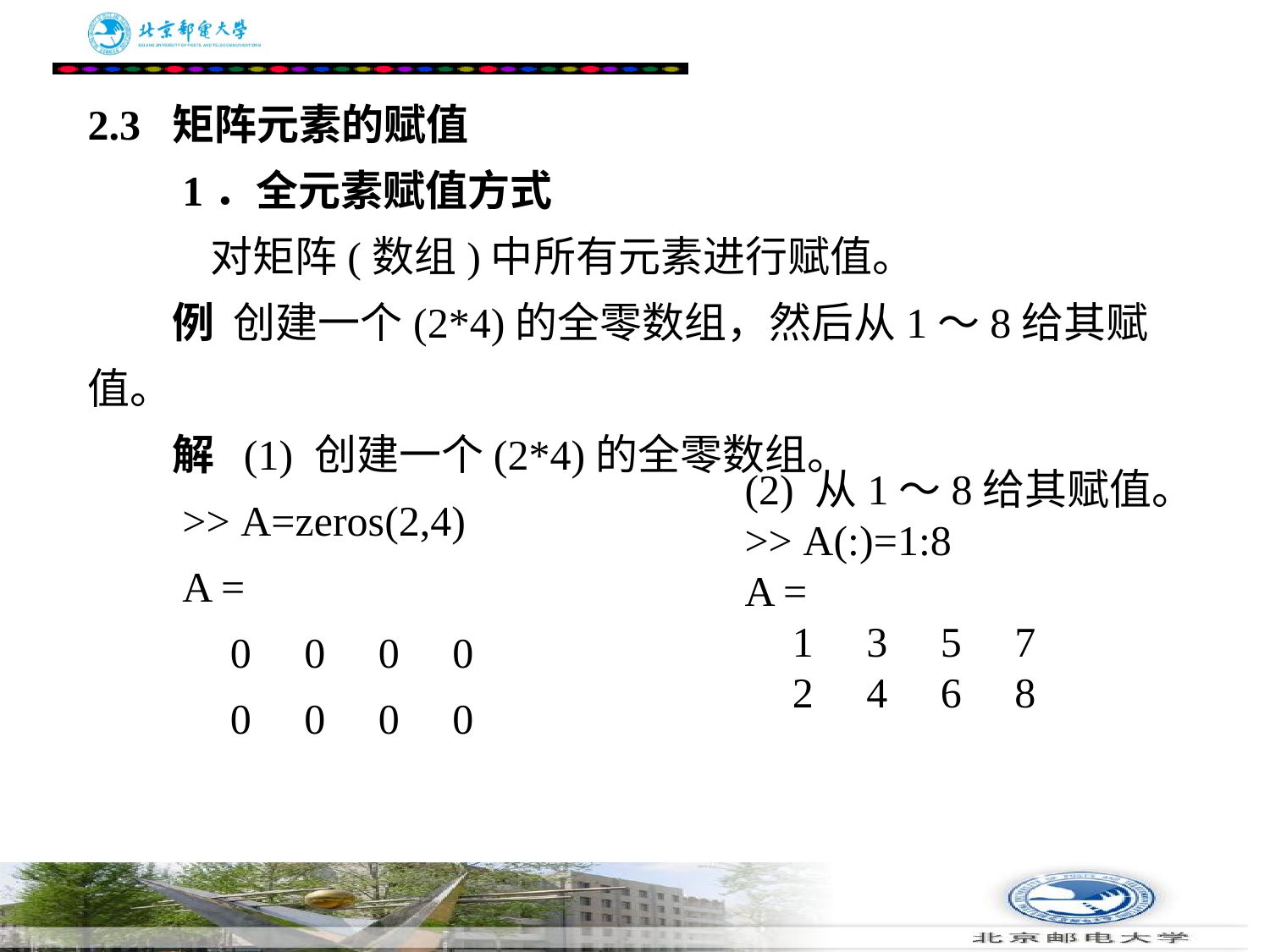

# 2.3  矩阵元素的赋值 　　1．全元素赋值方式 　　    对矩阵(数组)中所有元素进行赋值。 　　例  创建一个(2*4)的全零数组，然后从1～8给其赋值。 　　解  (1) 创建一个(2*4)的全零数组。 　　>> A=zeros(2,4) 　　A = 　　     0     0     0     0 　　     0     0     0     0
　　(2) 从1～8给其赋值。
　　>> A(:)=1:8
　　A =
　　     1     3     5     7
　　     2     4     6     8